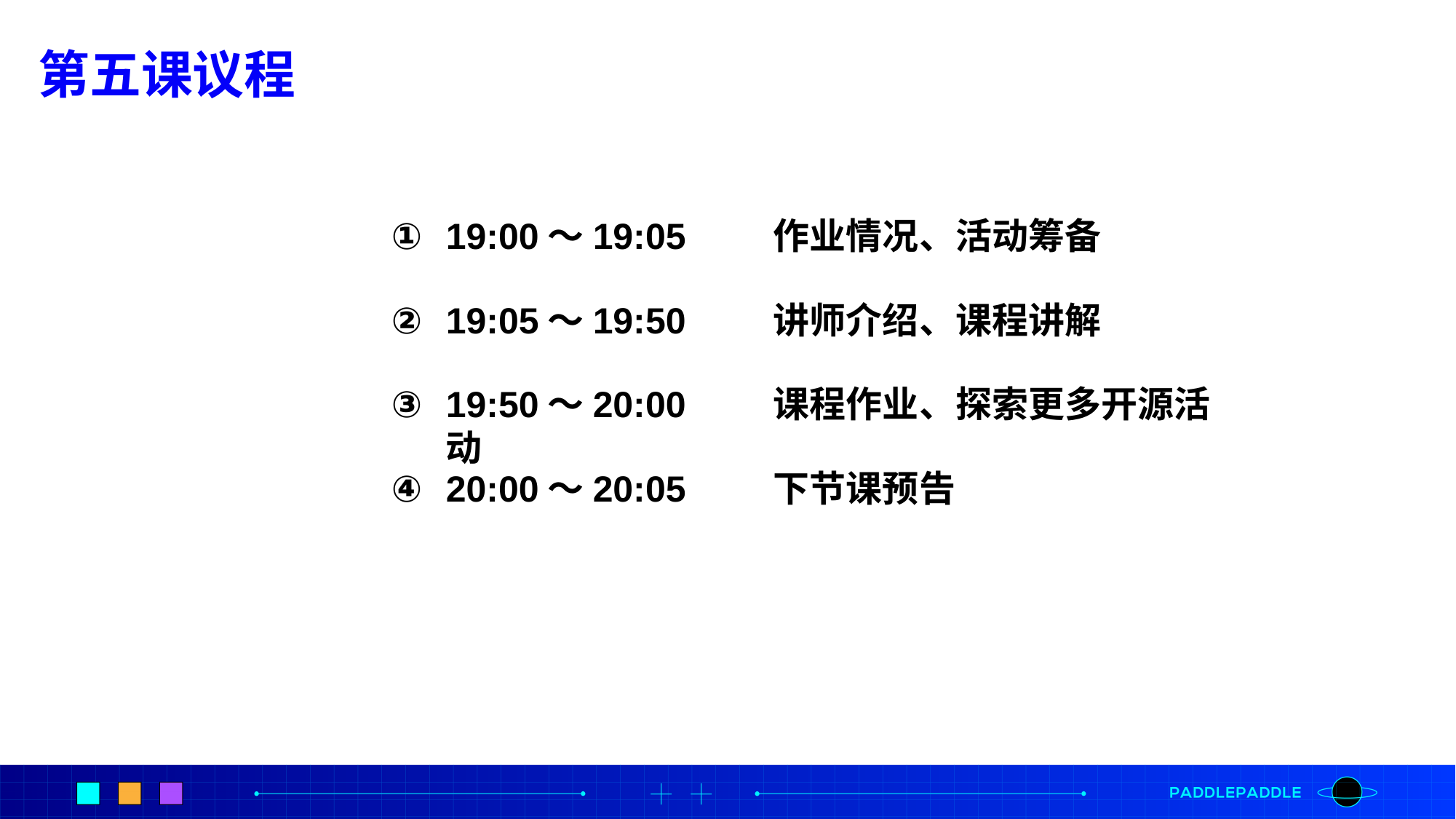

# 第五课议程
19:00～19:05	作业情况、活动筹备
19:05～19:50	讲师介绍、课程讲解
19:50～20:00	课程作业、探索更多开源活动
20:00～20:05	下节课预告